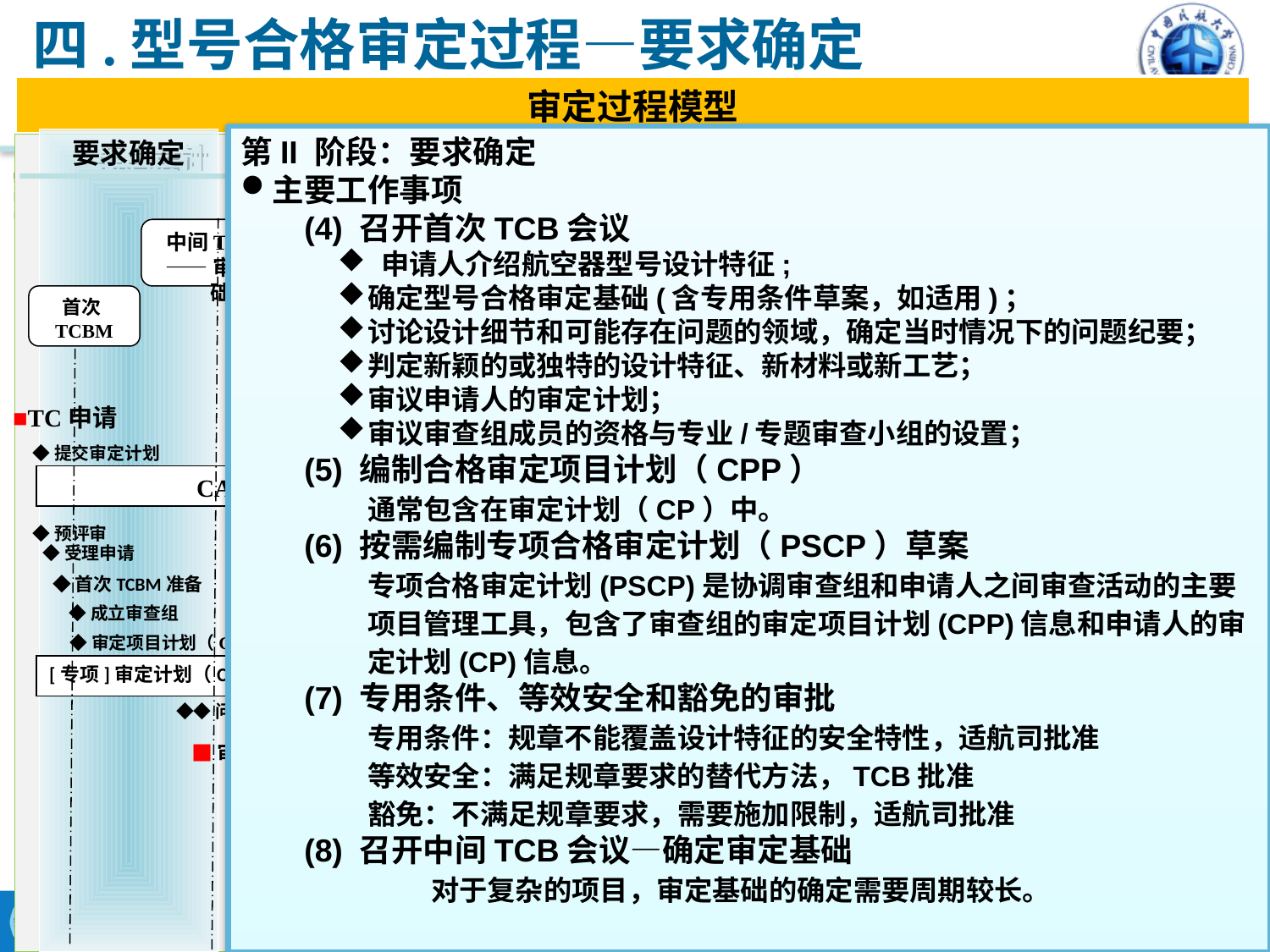

# 四.型号合格审定过程—要求确定
审定过程模型

概念设计
要求确定
符合性计划
计划实施
证后管理

概念
设计开始
熟悉性
介绍
中间TCBM
——审定基础
首飞前TCBM
产品使用结束

审定过程宣贯
首次TCBM

中间TCBM
——审定计划
最终
TCBM

项目前期指导
■TC申请

◆规章及
     政策讨论
◆提交审定计划
CAAC型号审查工作——审查组、AEG
◆预评审
型号审定（TC）■
◆受理申请
型号合格证数据单TCDS◆
◆首次TCBM准备
持续适航
◆成立审查组
适航证■
◆审定项目计划（CPP）
◆产品交付时的文件
[专项]审定计划（CP或PSCP）
产品服役
期间
◆◆问题纪要、纪要汇编

图例
■审定基础
◆确定审查组介入的范围

持续活动
ICA修订
◆监督及委派代表
◆制造符合性检查计划
TCBM
与申请人正式协调事件
证后评估
■
◆  里程碑
见实现阶段图
■  转换节点
资料保存

第II 阶段：要求确定
主要工作事项
(4) 召开首次TCB会议
 申请人介绍航空器型号设计特征;
确定型号合格审定基础(含专用条件草案，如适用)；
讨论设计细节和可能存在问题的领域，确定当时情况下的问题纪要；
判定新颖的或独特的设计特征、新材料或新工艺；
审议申请人的审定计划；
审议审查组成员的资格与专业/专题审查小组的设置；
(5) 编制合格审定项目计划（CPP）
通常包含在审定计划（CP）中。
(6) 按需编制专项合格审定计划（PSCP）草案
专项合格审定计划(PSCP)是协调审查组和申请人之间审查活动的主要项目管理工具，包含了审查组的审定项目计划(CPP)信息和申请人的审定计划(CP)信息。
(7) 专用条件、等效安全和豁免的审批
专用条件：规章不能覆盖设计特征的安全特性，适航司批准
等效安全：满足规章要求的替代方法，TCB批准
豁免：不满足规章要求，需要施加限制，适航司批准
(8) 召开中间TCB会议—确定审定基础
	对于复杂的项目，审定基础的确定需要周期较长。
要求确定
要求确定

中间TCBM
——审定基础
首次TCBM

■TC申请

◆提交审定计划
CAAC型号审查工作——审查组、AEG
◆预评审
◆受理申请
◆首次TCBM准备
◆成立审查组
◆审定项目计划（CPP）
[专项]审定计划（CP或PSCP）
◆◆问题纪要、纪要汇编
■审定基础